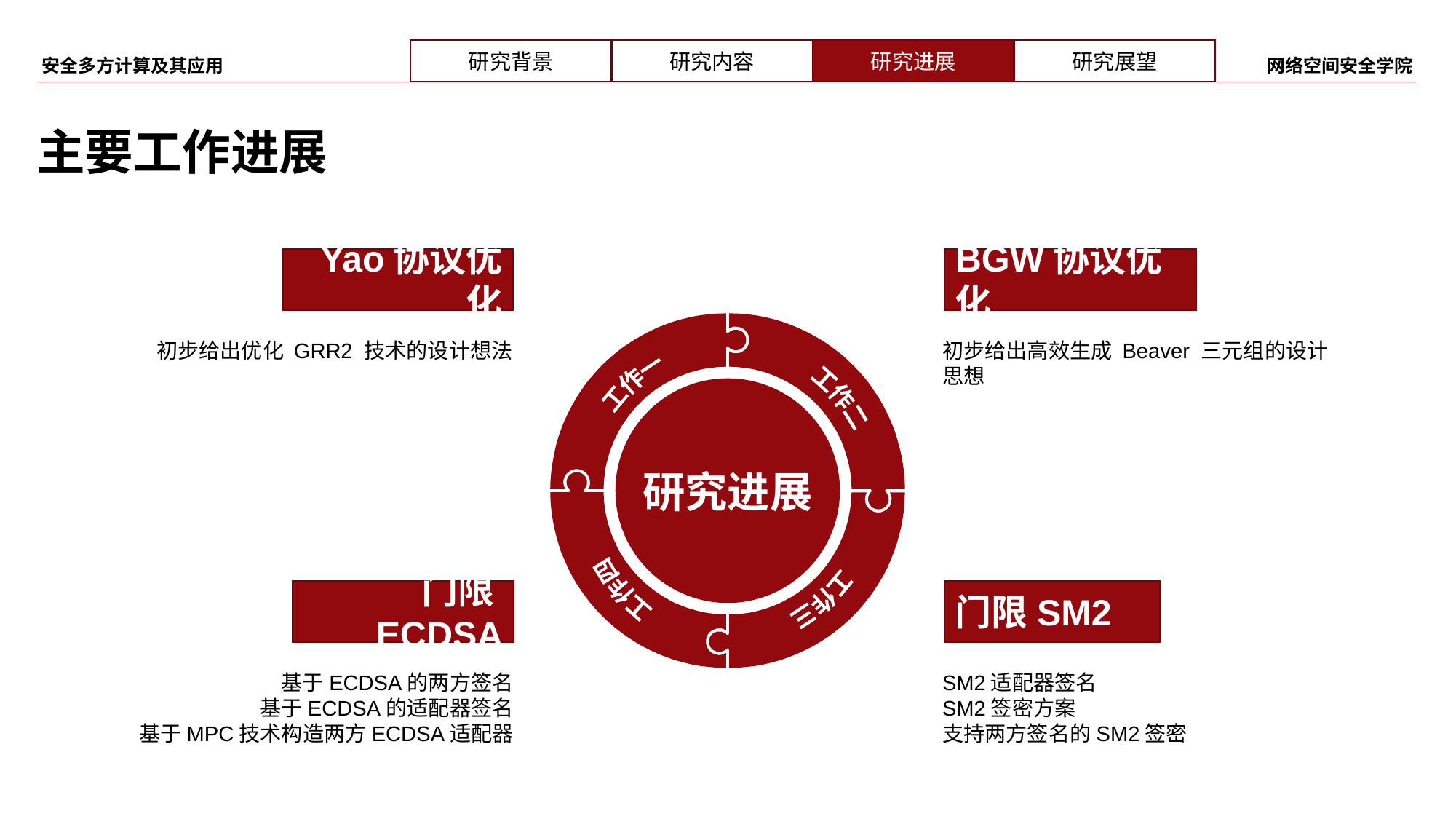

主要工作进展
BGW协议优化
初步给出高效生成 Beaver 三元组的设计思想
Yao协议优化
初步给出优化 GRR2 技术的设计想法

工作一
工作二
工作四
工作三

研究进展

门限SM2
SM2适配器签名
SM2签密方案
支持两方签名的SM2签密
门限ECDSA
基于ECDSA的两方签名
基于ECDSA的适配器签名
基于MPC技术构造两方ECDSA适配器